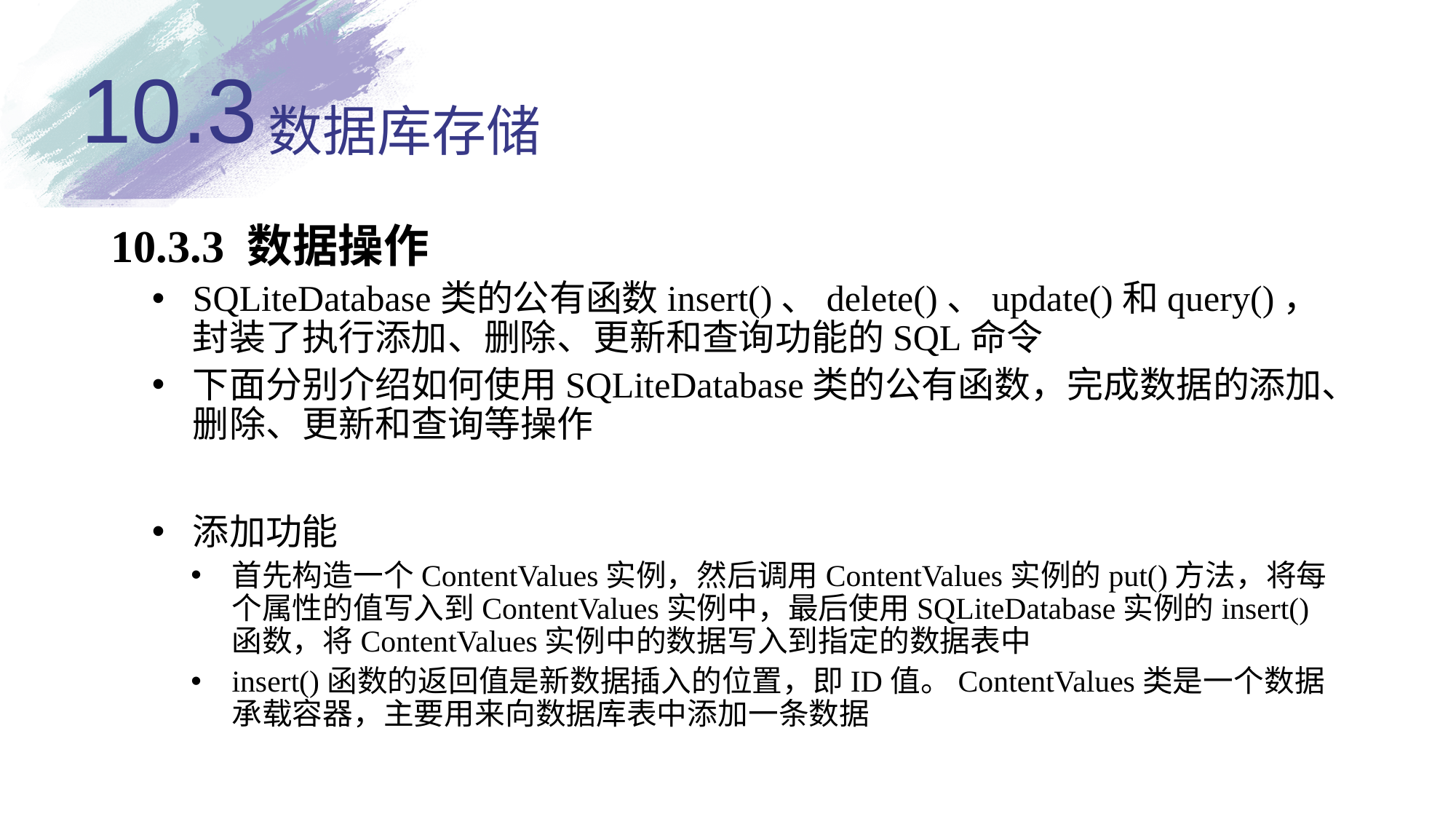

10.3
# 数据库存储
10.3.3 数据操作
SQLiteDatabase类的公有函数insert()、delete()、update()和query()，封装了执行添加、删除、更新和查询功能的SQL命令
下面分别介绍如何使用SQLiteDatabase类的公有函数，完成数据的添加、删除、更新和查询等操作

添加功能
首先构造一个ContentValues实例，然后调用ContentValues实例的put()方法，将每个属性的值写入到ContentValues实例中，最后使用SQLiteDatabase实例的insert()函数，将ContentValues实例中的数据写入到指定的数据表中
insert()函数的返回值是新数据插入的位置，即ID值。ContentValues类是一个数据承载容器，主要用来向数据库表中添加一条数据